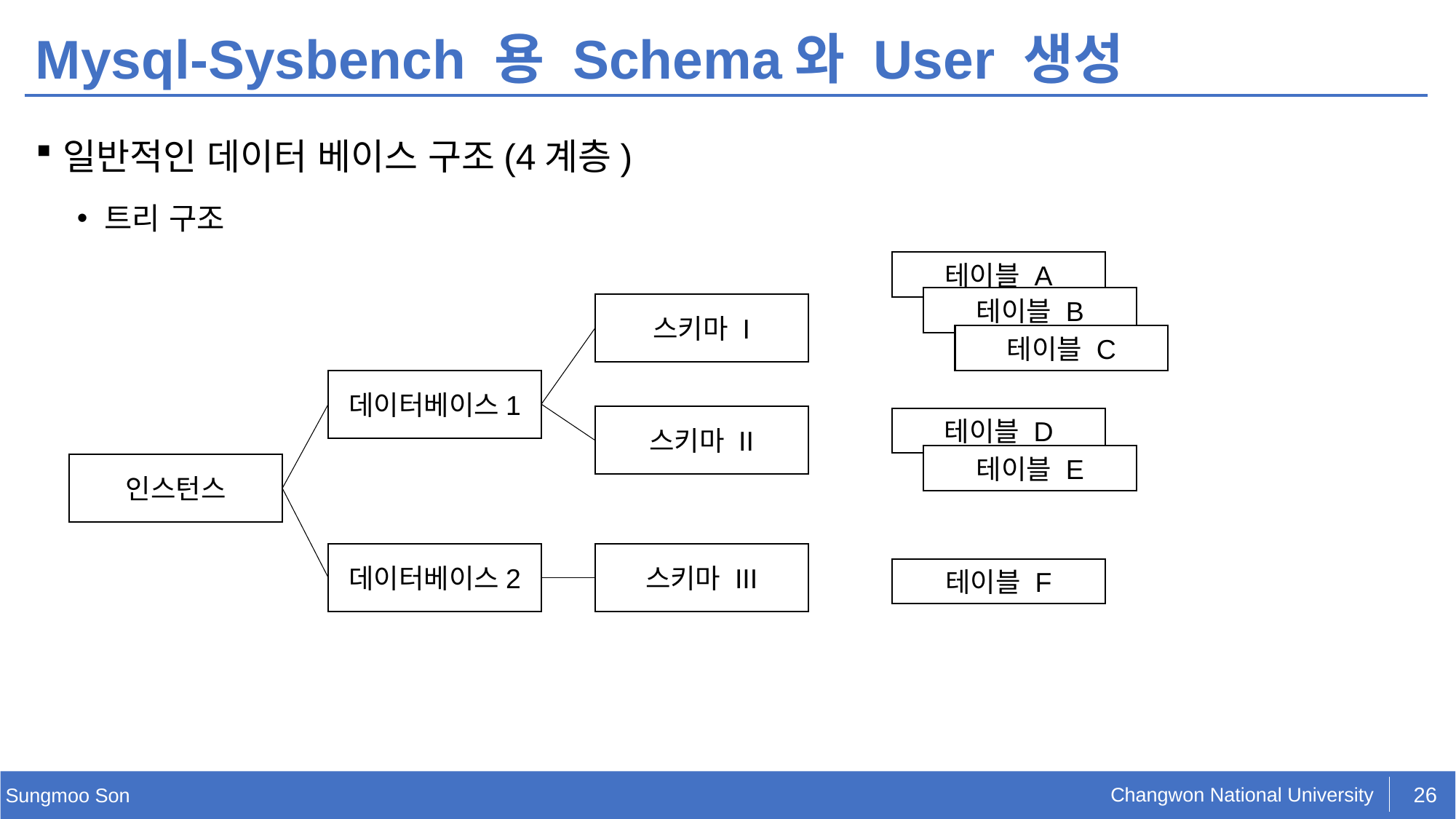

# Mysql-Sysbench 용 Schema와 User 생성
일반적인 데이터 베이스 구조(4계층)
트리 구조

테이블 A
테이블 B
스키마 I
테이블 C
데이터베이스1
스키마 II
테이블 D
테이블 E
인스턴스
데이터베이스2
스키마 III
테이블 F
26